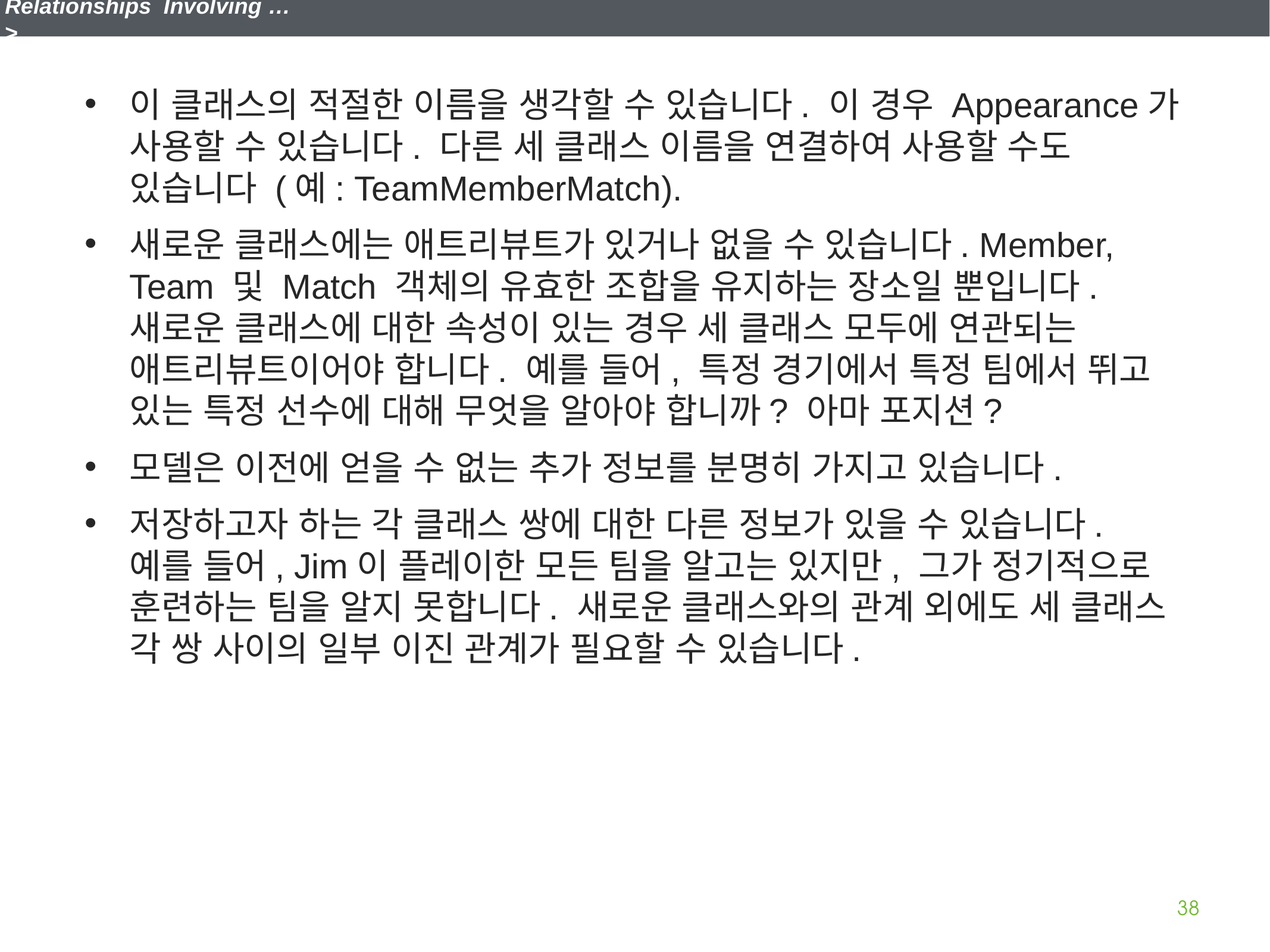

Relationships  Involving … >
이 클래스의 적절한 이름을 생각할 수 있습니다. 이 경우 Appearance가 사용할 수 있습니다. 다른 세 클래스 이름을 연결하여 사용할 수도 있습니다 (예: TeamMemberMatch).
새로운 클래스에는 애트리뷰트가 있거나 없을 수 있습니다. Member, Team 및 Match 객체의 유효한 조합을 유지하는 장소일 뿐입니다. 새로운 클래스에 대한 속성이 있는 경우 세 클래스 모두에 연관되는 애트리뷰트이어야 합니다. 예를 들어, 특정 경기에서 특정 팀에서 뛰고 있는 특정 선수에 대해 무엇을 알아야 합니까? 아마 포지션?
모델은 이전에 얻을 수 없는 추가 정보를 분명히 가지고 있습니다.
저장하고자 하는 각 클래스 쌍에 대한 다른 정보가 있을 수 있습니다. 예를 들어, Jim이 플레이한 모든 팀을 알고는 있지만, 그가 정기적으로 훈련하는 팀을 알지 못합니다. 새로운 클래스와의 관계 외에도 세 클래스 각 쌍 사이의 일부 이진 관계가 필요할 수 있습니다.
38